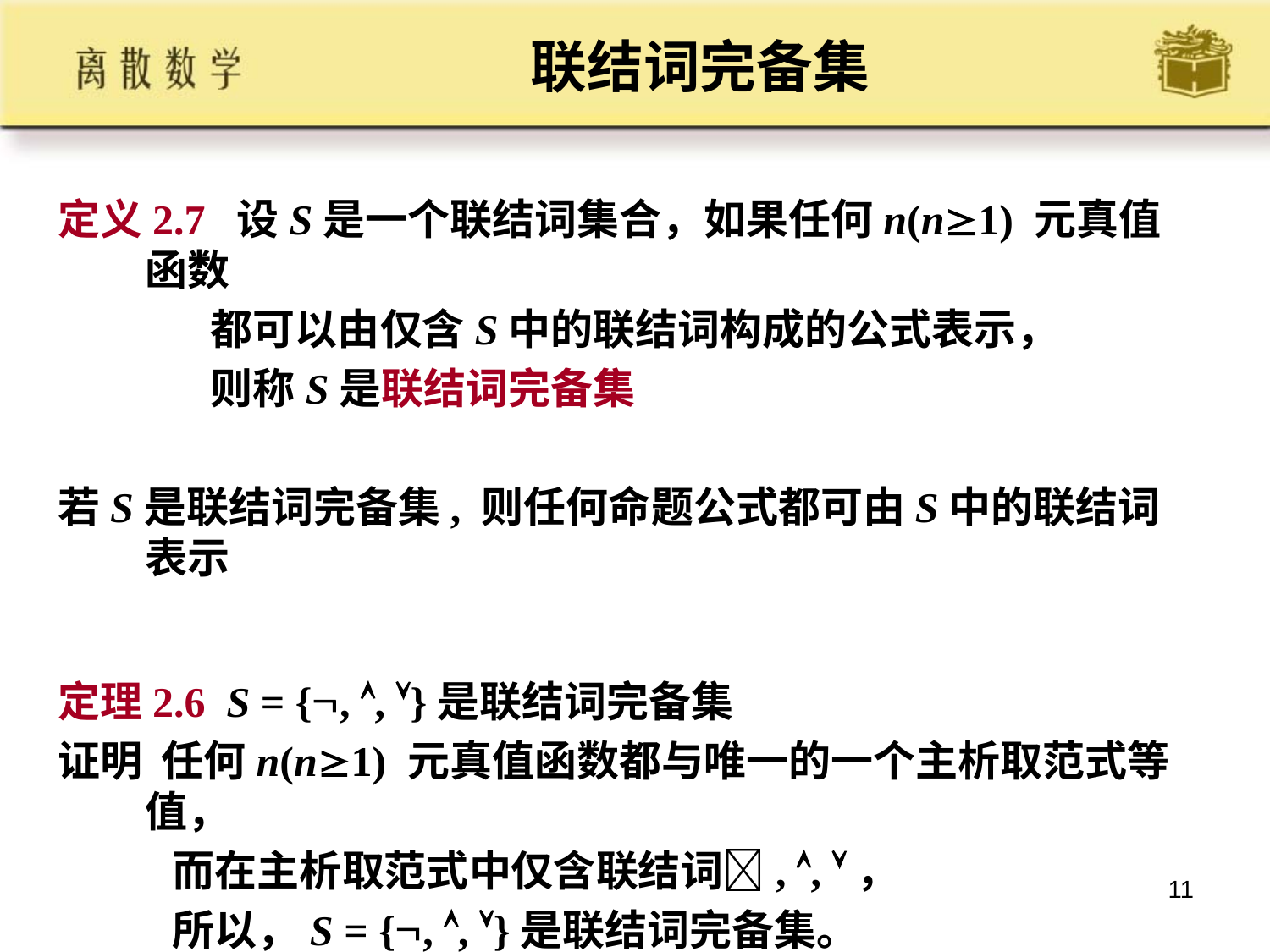

# 联结词完备集
定义2.7  设S是一个联结词集合，如果任何n(n≥1) 元真值函数
               都可以由仅含S中的联结词构成的公式表示，
               则称S是联结词完备集

若S是联结词完备集, 则任何命题公式都可由S中的联结词表示

定理2.6  S = {¬, ∧, ∨}是联结词完备集
证明  任何n(n≥1) 元真值函数都与唯一的一个主析取范式等值，
           而在主析取范式中仅含联结词¬, ∧, ∨，
           所以，S = {¬, ∧, ∨}是联结词完备集。

11